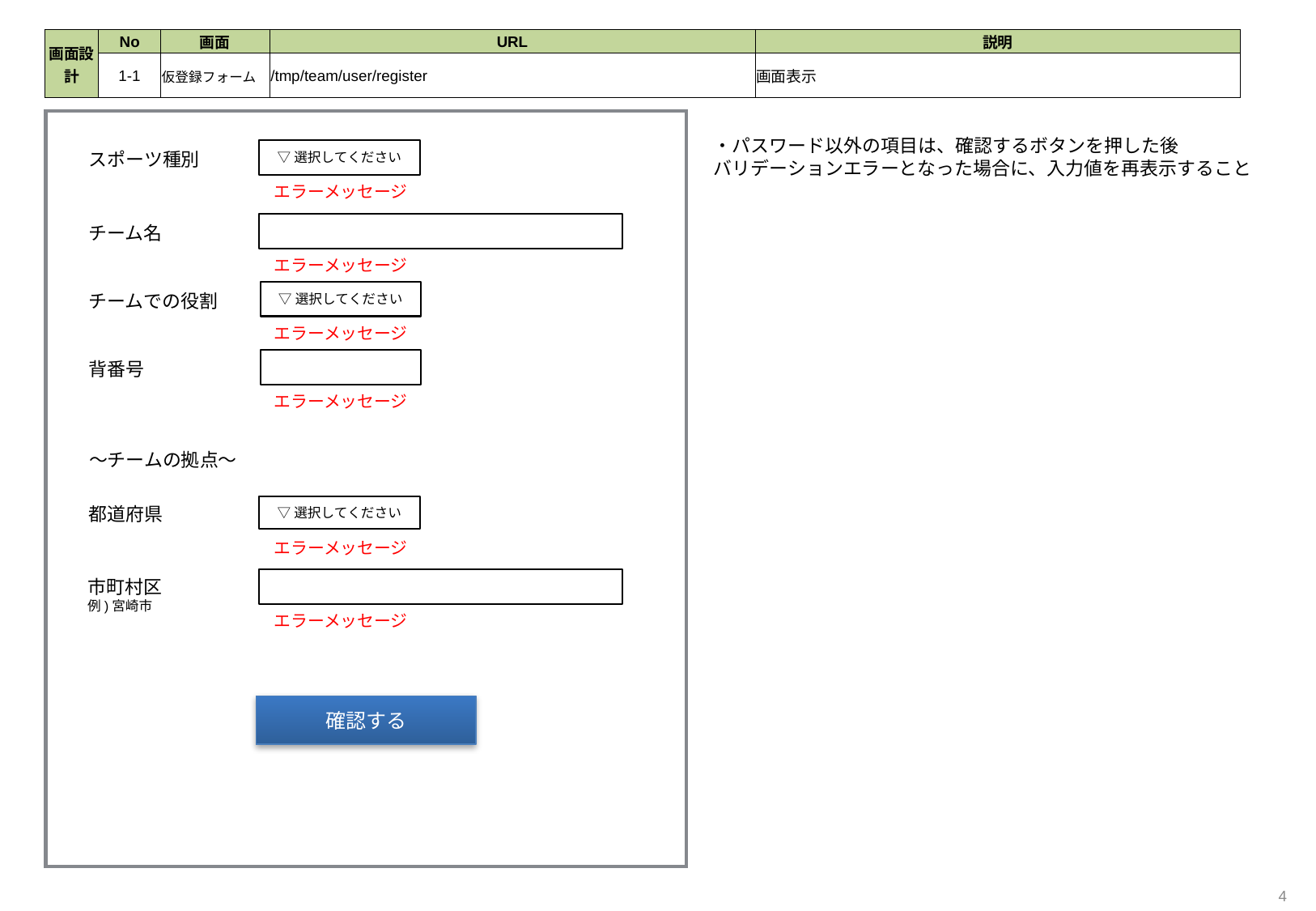

| 画面設計 | No | 画面 | URL | 説明 |
| --- | --- | --- | --- | --- |
|  | 1-1 | 仮登録フォーム | /tmp/team/user/register | 画面表示 |

・パスワード以外の項目は、確認するボタンを押した後
バリデーションエラーとなった場合に、入力値を再表示すること
▽選択してください
スポーツ種別
エラーメッセージ

チーム名
エラーメッセージ
▽選択してください
チームでの役割
エラーメッセージ

背番号
エラーメッセージ
〜チームの拠点〜
▽選択してください
都道府県
エラーメッセージ
市町村区
例)宮崎市

エラーメッセージ
確認する
4